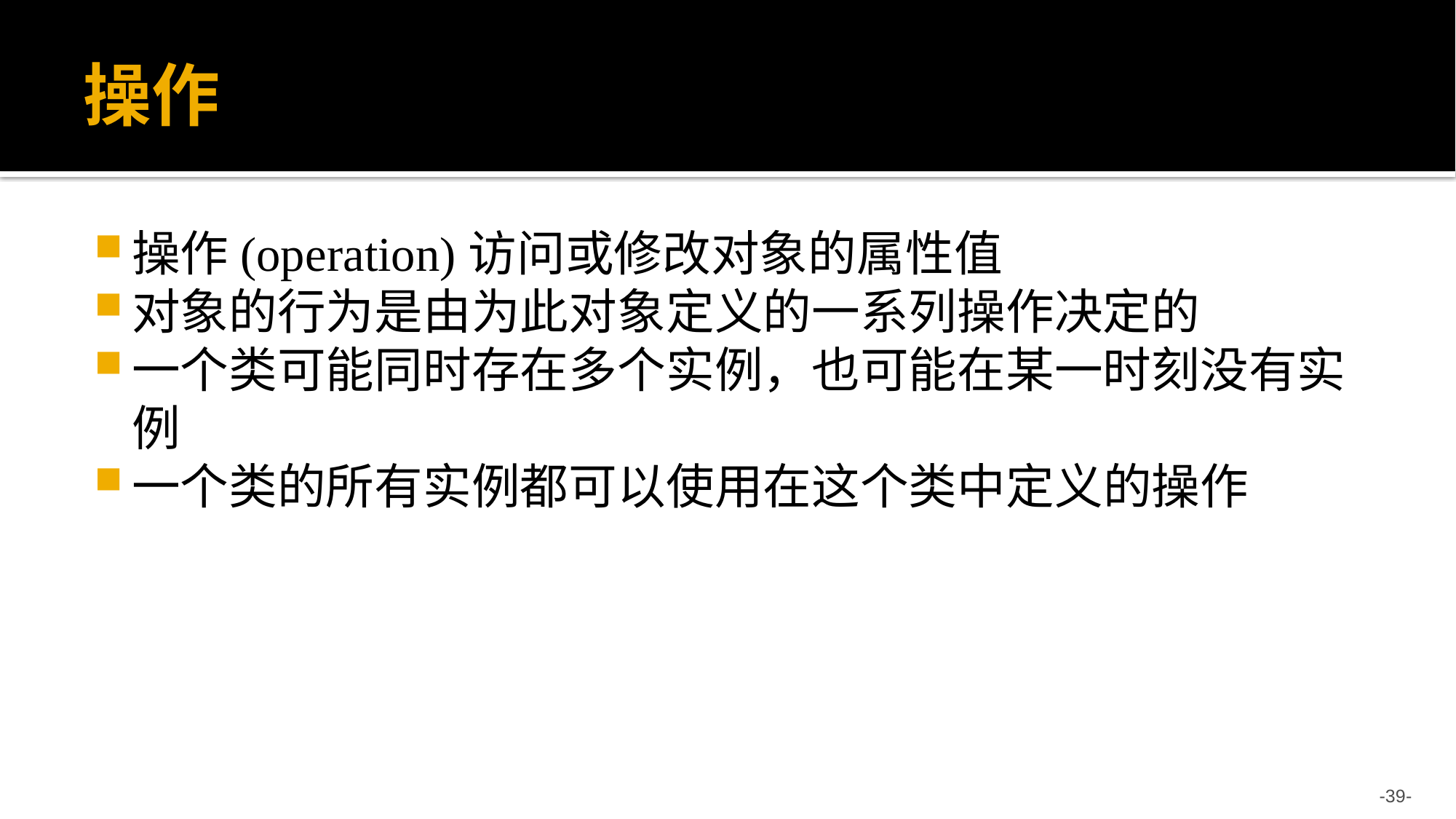

# 操作
操作(operation)访问或修改对象的属性值
对象的行为是由为此对象定义的一系列操作决定的
一个类可能同时存在多个实例，也可能在某一时刻没有实例
一个类的所有实例都可以使用在这个类中定义的操作
-39-